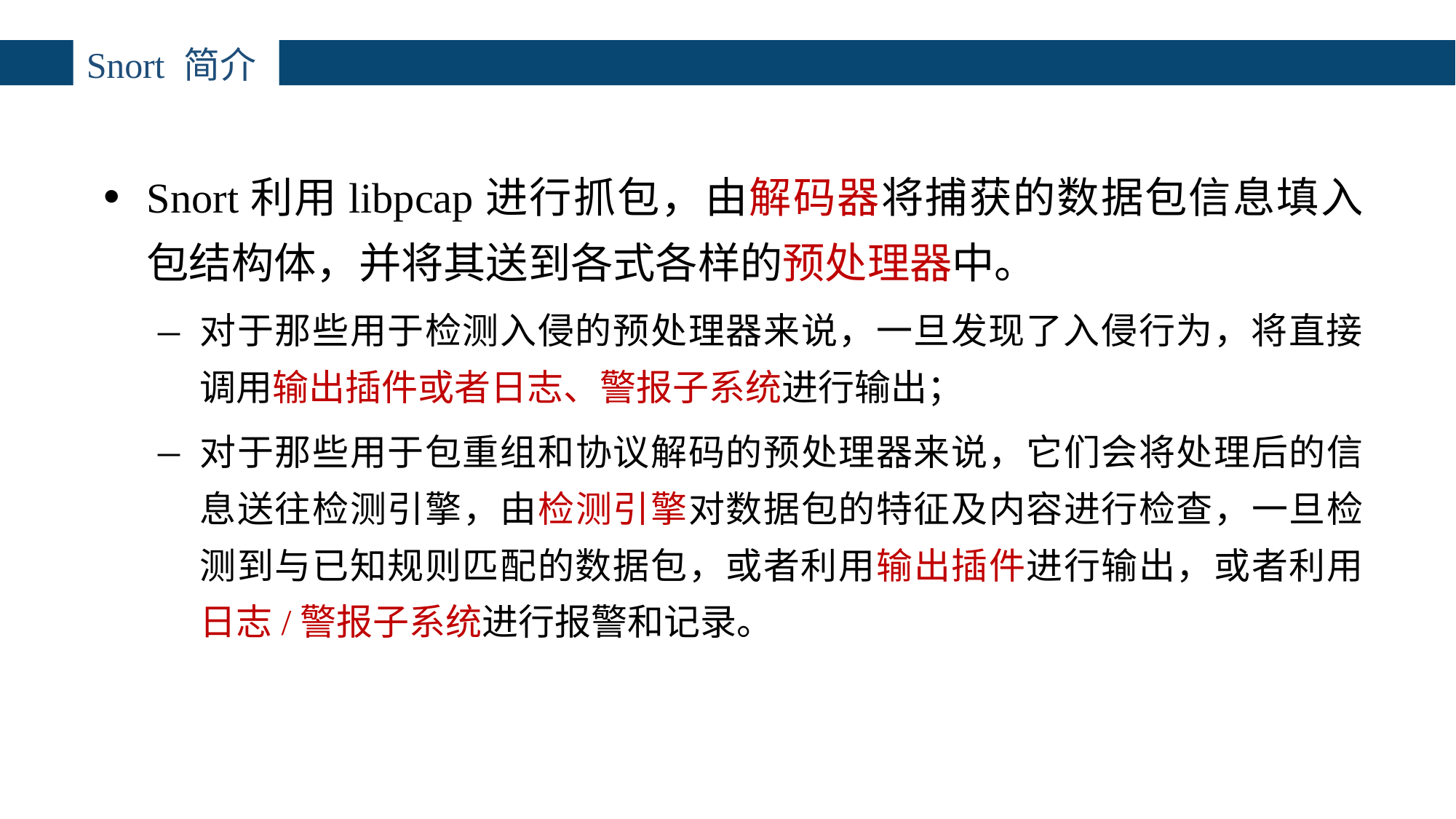

# Snort 简介
Snort利用libpcap进行抓包，由解码器将捕获的数据包信息填入包结构体，并将其送到各式各样的预处理器中。
对于那些用于检测入侵的预处理器来说，一旦发现了入侵行为，将直接调用输出插件或者日志、警报子系统进行输出；
对于那些用于包重组和协议解码的预处理器来说，它们会将处理后的信息送往检测引擎，由检测引擎对数据包的特征及内容进行检查，一旦检测到与已知规则匹配的数据包，或者利用输出插件进行输出，或者利用日志/警报子系统进行报警和记录。